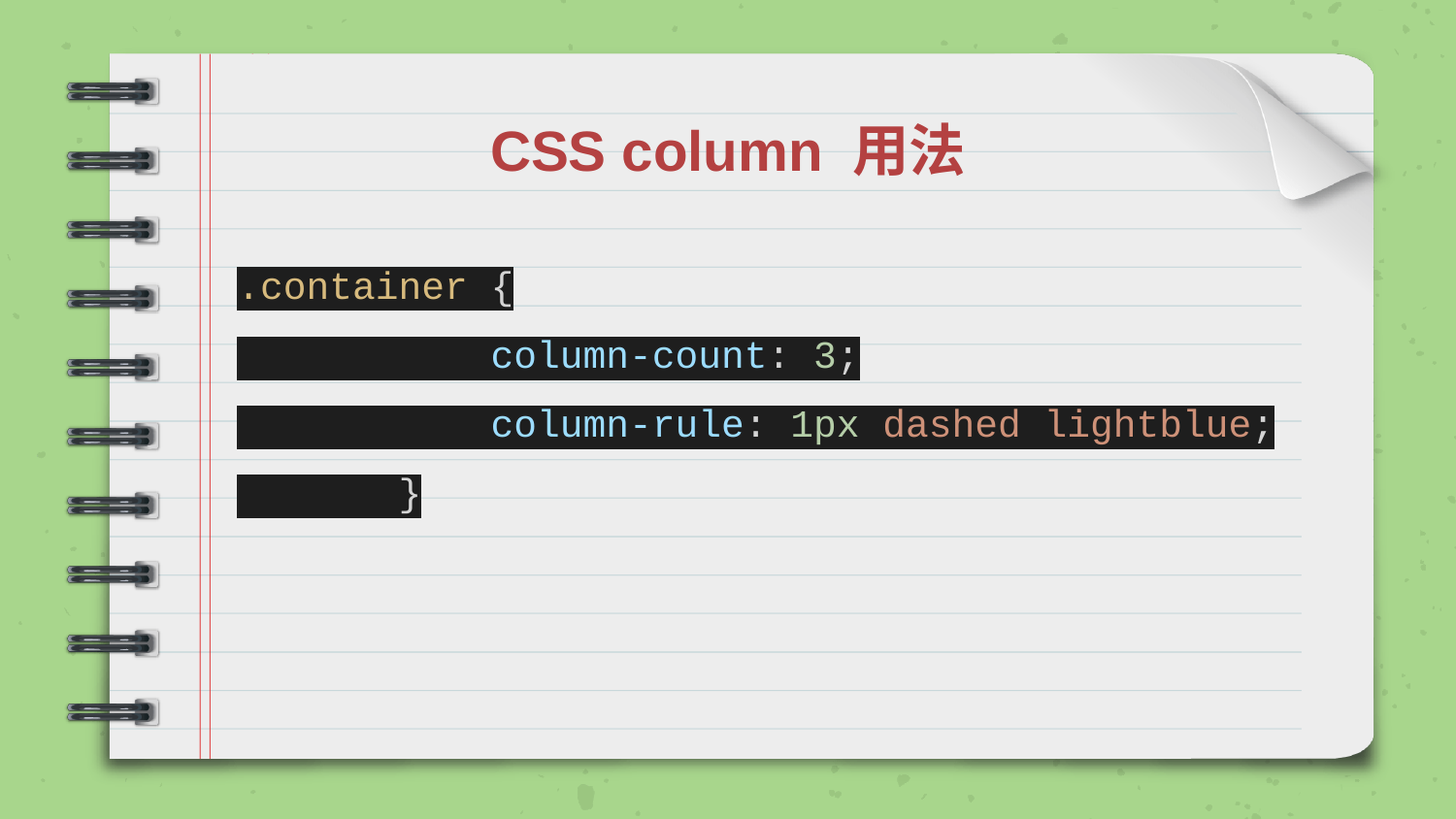

# CSS column 用法
.container {
           column-count: 3;
           column-rule: 1px dashed lightblue;
       }